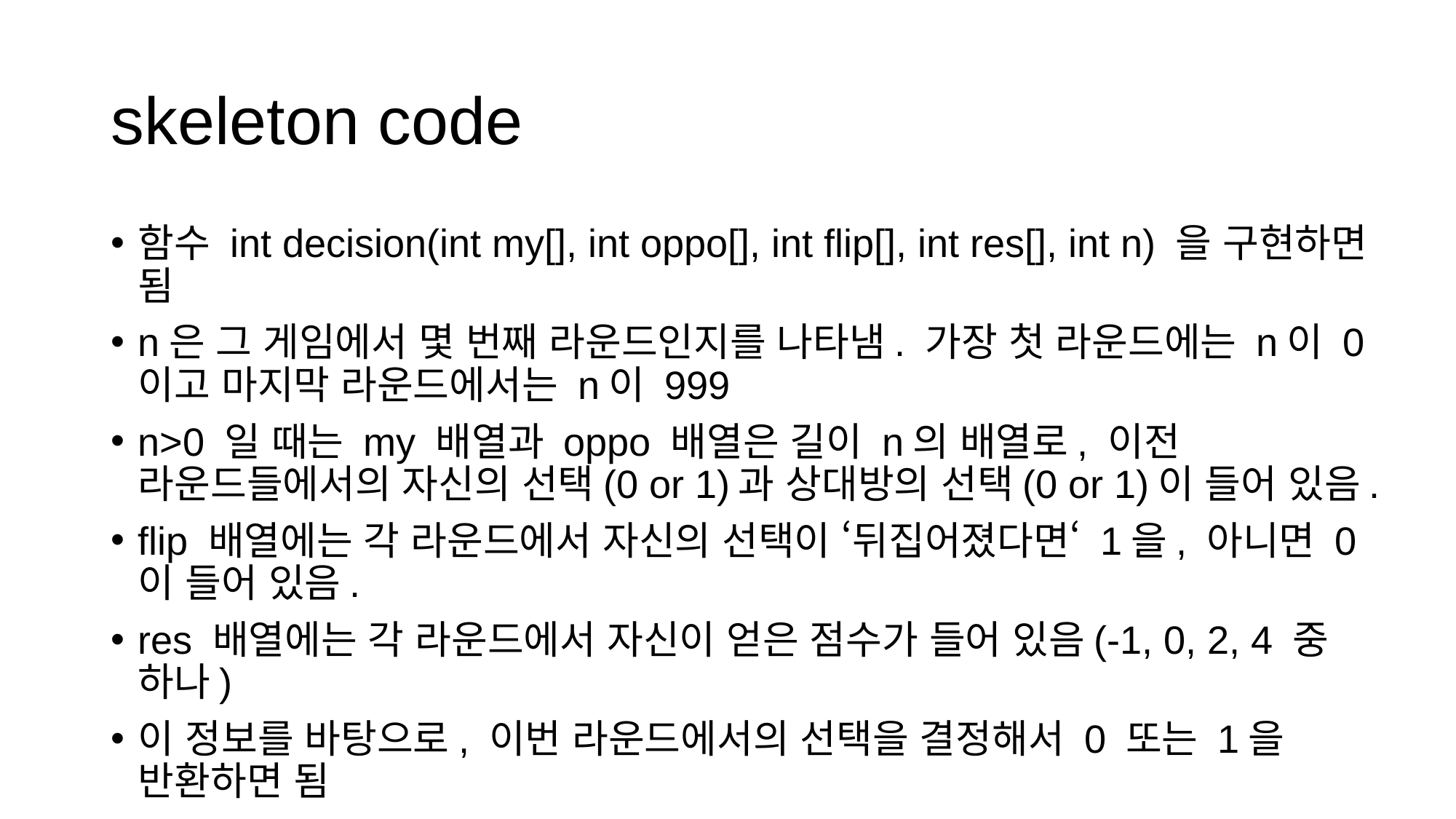

# skeleton code
함수 int decision(int my[], int oppo[], int flip[], int res[], int n) 을 구현하면 됨
n은 그 게임에서 몇 번째 라운드인지를 나타냄. 가장 첫 라운드에는 n이 0이고 마지막 라운드에서는 n이 999
n>0 일 때는 my 배열과 oppo 배열은 길이 n의 배열로, 이전 라운드들에서의 자신의 선택(0 or 1)과 상대방의 선택(0 or 1)이 들어 있음.
flip 배열에는 각 라운드에서 자신의 선택이 ‘뒤집어졌다면‘ 1을, 아니면 0이 들어 있음.
res 배열에는 각 라운드에서 자신이 얻은 점수가 들어 있음(-1, 0, 2, 4 중 하나)
이 정보를 바탕으로, 이번 라운드에서의 선택을 결정해서 0 또는 1을 반환하면 됨